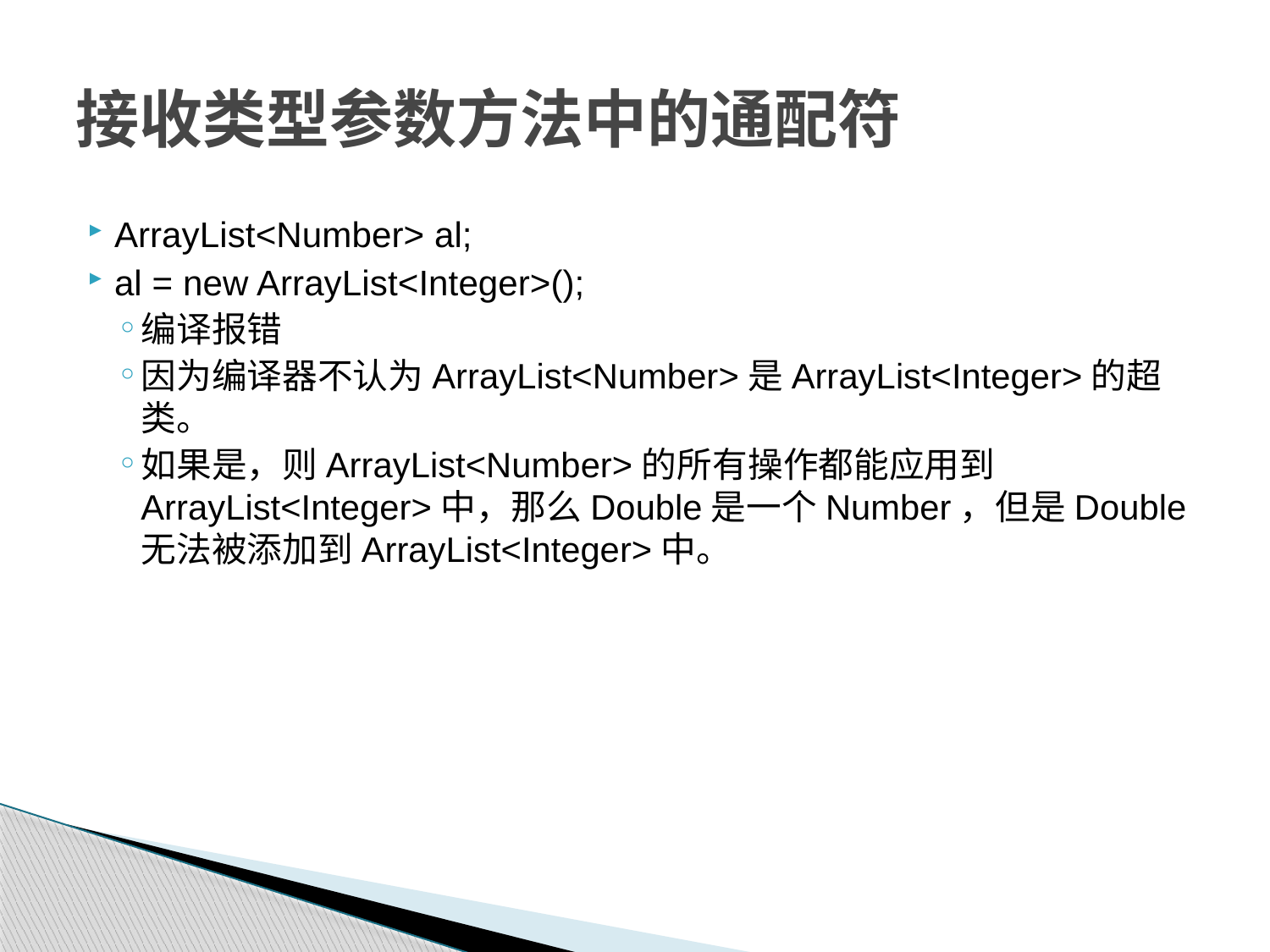

# 接收类型参数方法中的通配符
ArrayList<Number> al;
al = new ArrayList<Integer>();
编译报错
因为编译器不认为ArrayList<Number>是ArrayList<Integer>的超类。
如果是，则ArrayList<Number>的所有操作都能应用到ArrayList<Integer>中，那么Double是一个Number，但是Double无法被添加到ArrayList<Integer>中。